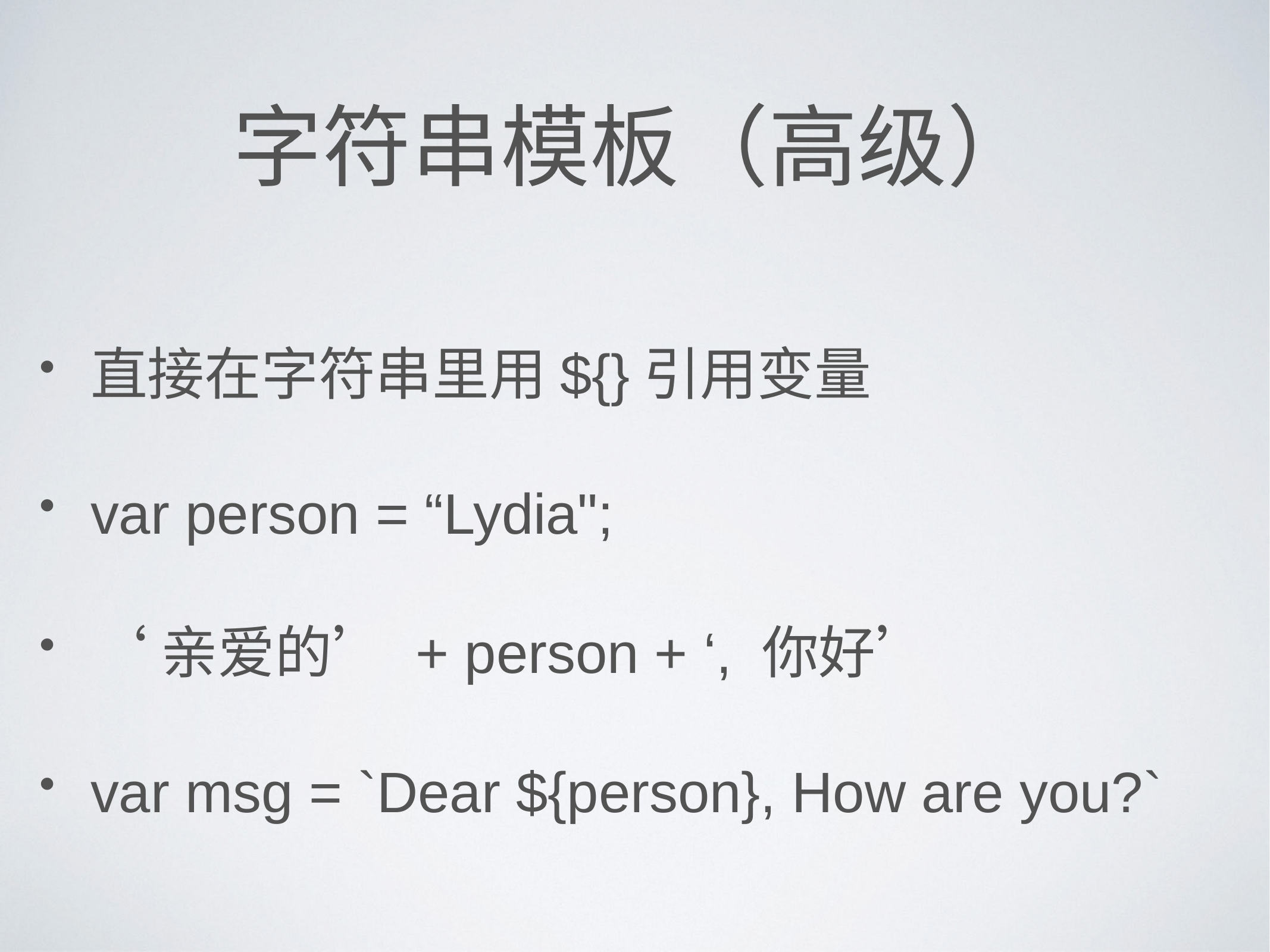

# 字符串模板（高级）
直接在字符串里用${}引用变量
var person = “Lydia";
‘亲爱的’ + person + ‘, 你好’
var msg = `Dear ${person}, How are you?`